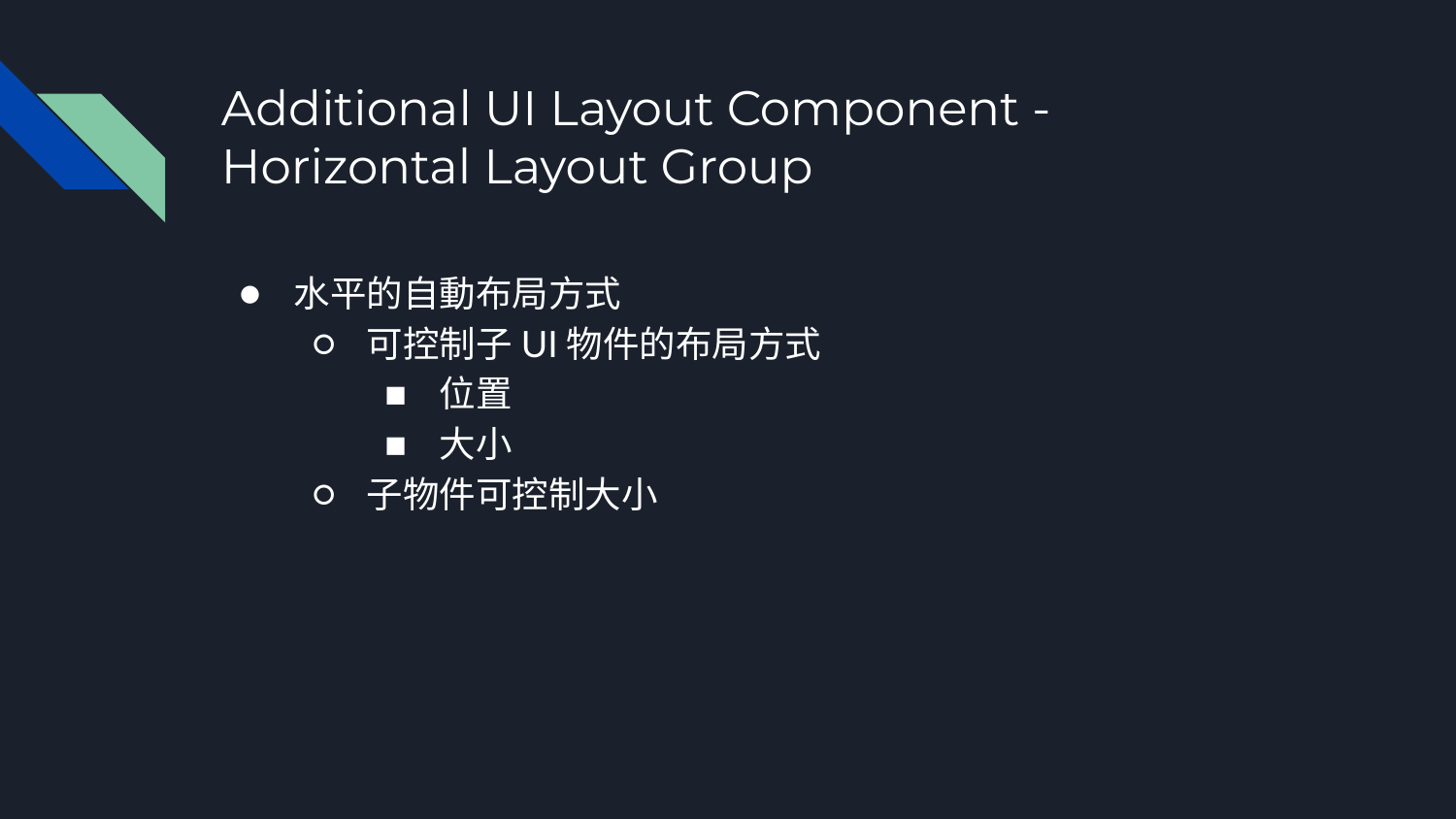

# Additional UI Layout Component -
Horizontal Layout Group
水平的自動布局方式
可控制子UI物件的布局方式
位置
大小
子物件可控制大小